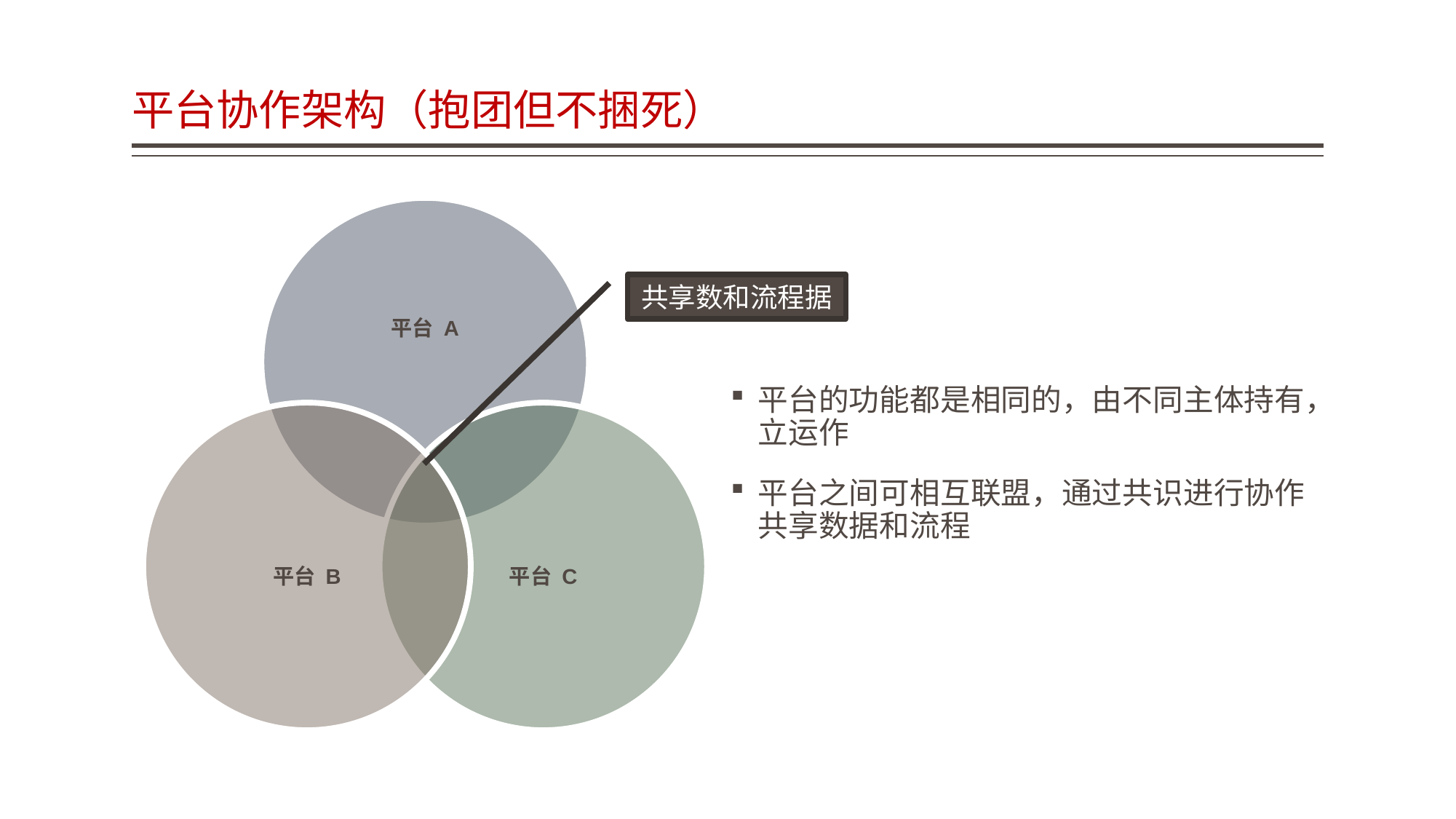

# 平台协作架构（抱团但不捆死）
平台 A
平台 C
平台 B
平台的功能都是相同的，由不同主体持有，立运作
平台之间可相互联盟，通过共识进行协作共享数据和流程
共享数和流程据